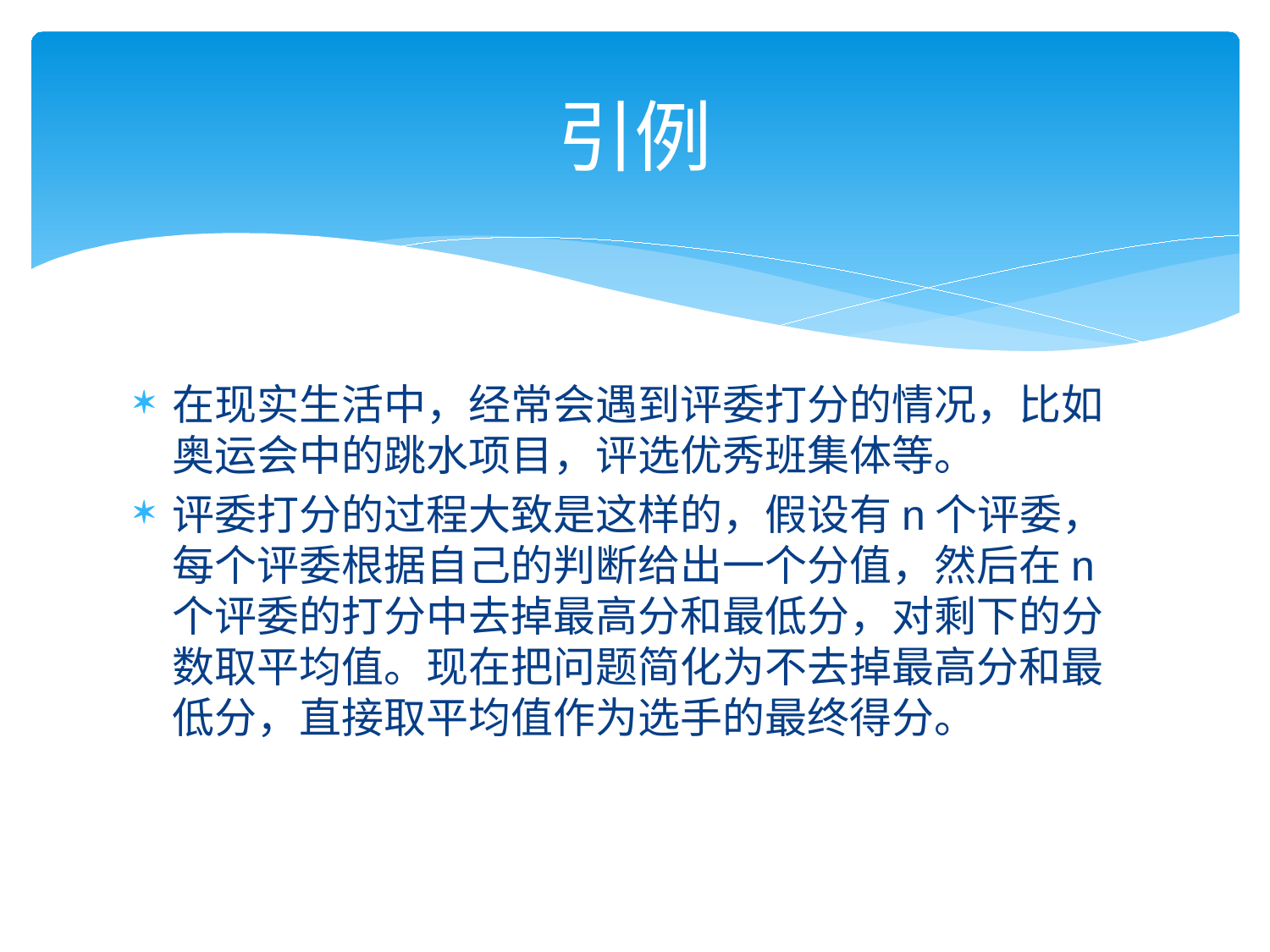

# 引例
在现实生活中，经常会遇到评委打分的情况，比如奥运会中的跳水项目，评选优秀班集体等。
评委打分的过程大致是这样的，假设有n个评委，每个评委根据自己的判断给出一个分值，然后在n个评委的打分中去掉最高分和最低分，对剩下的分数取平均值。现在把问题简化为不去掉最高分和最低分，直接取平均值作为选手的最终得分。